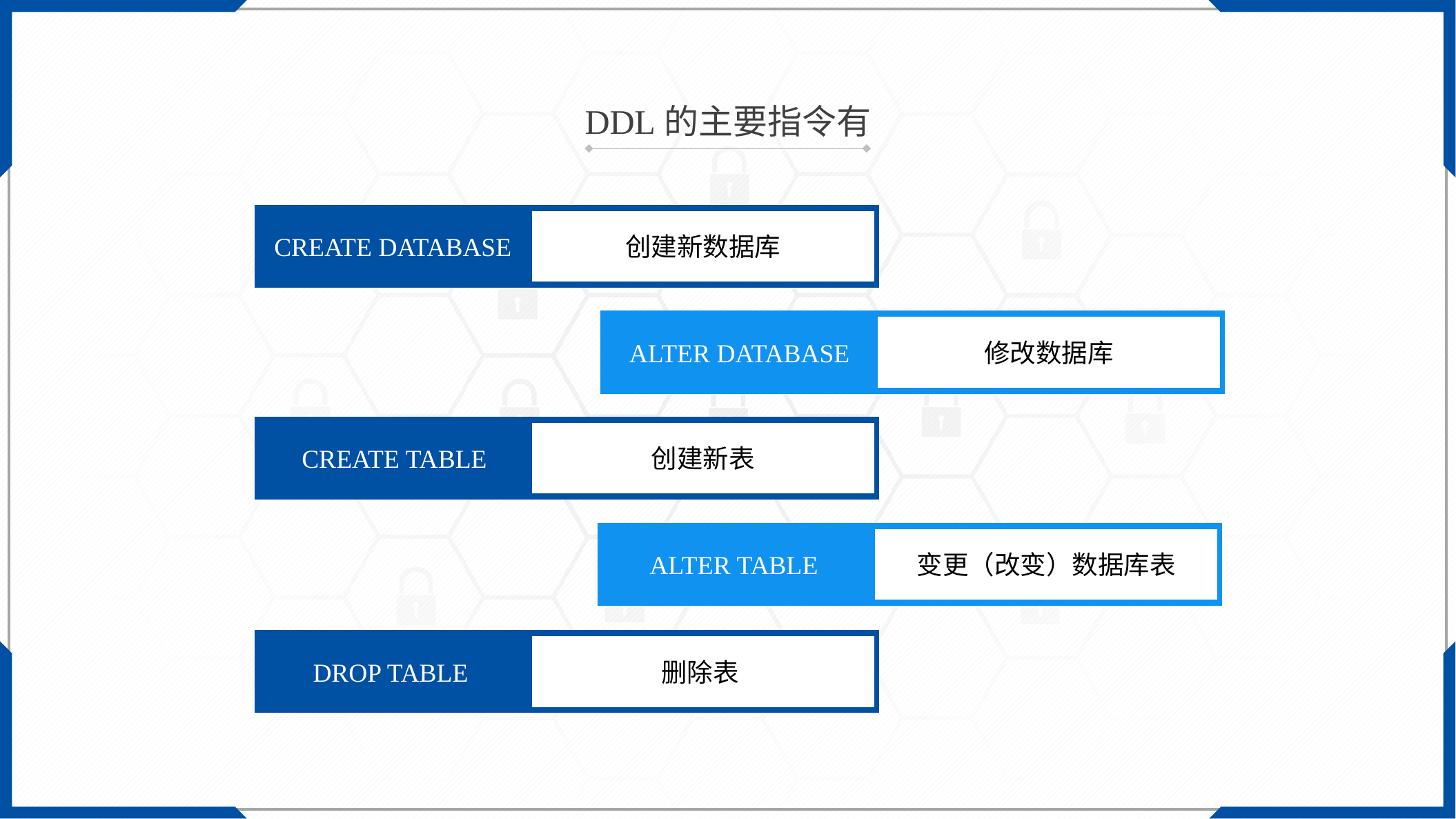

DDL的主要指令有

CREATE DATABASE

创建新数据库

ALTER DATABASE

修改数据库

CREATE TABLE

创建新表

ALTER TABLE

变更（改变）数据库表

DROP TABLE

删除表